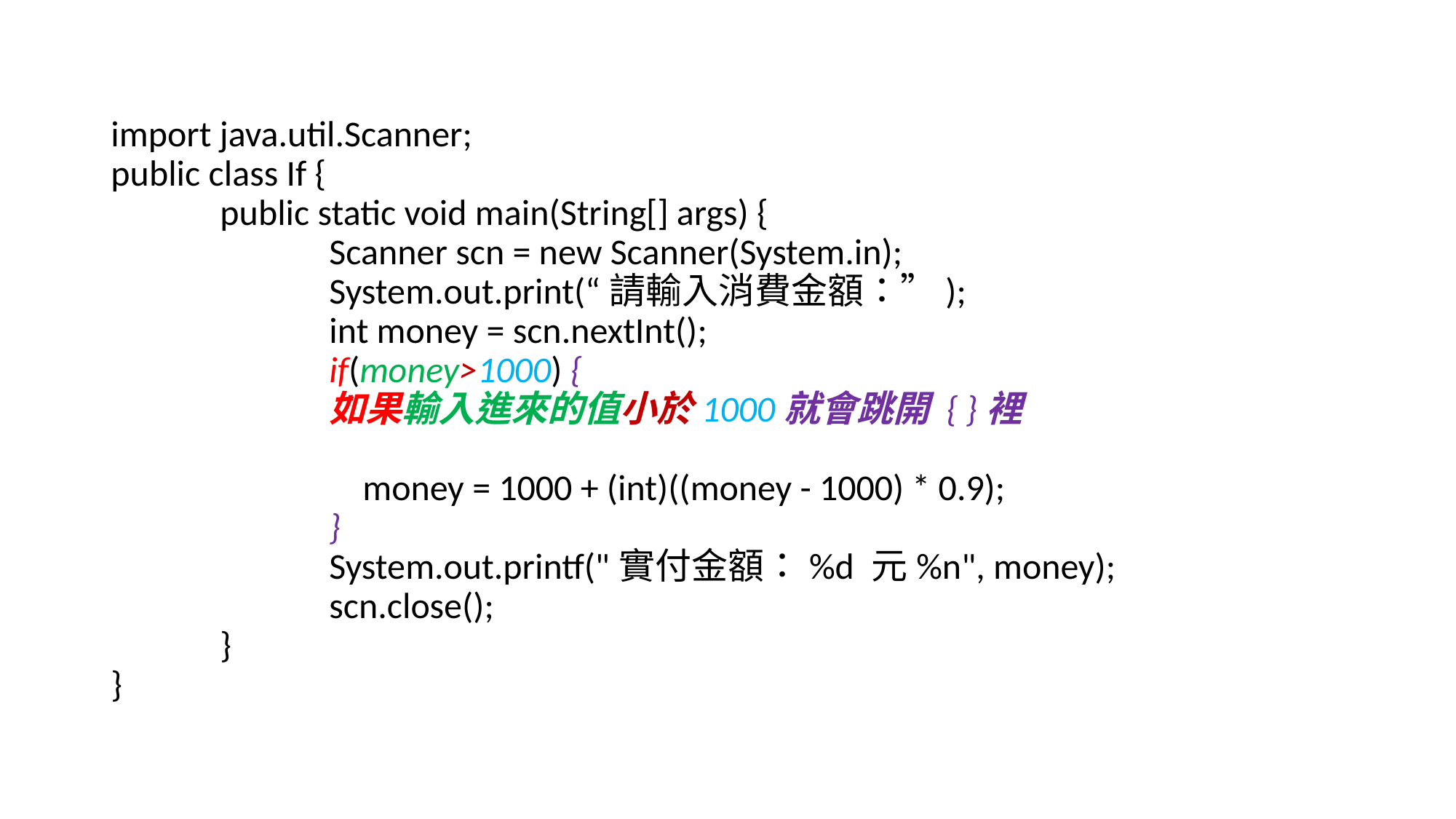

# import java.util.Scanner; public class If { public static void main(String[] args) { Scanner scn = new Scanner(System.in); System.out.print(“請輸入消費金額：”); int money = scn.nextInt(); if(money>1000) { 如果輸入進來的值小於1000就會跳開 { }裡 money = 1000 + (int)((money - 1000) * 0.9); } System.out.printf("實付金額：%d 元%n", money); scn.close(); } }